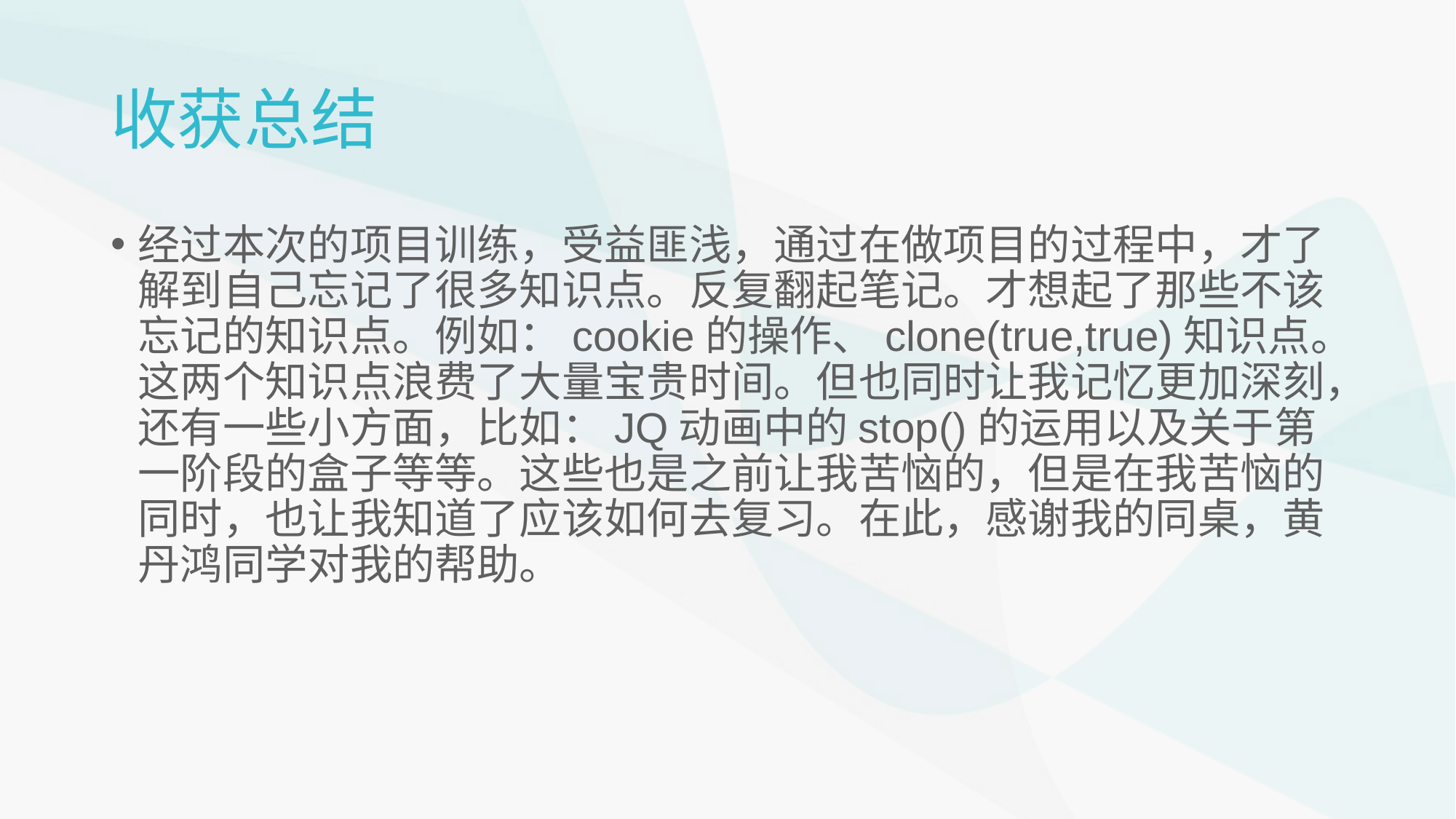

收获总结
经过本次的项目训练，受益匪浅，通过在做项目的过程中，才了解到自己忘记了很多知识点。反复翻起笔记。才想起了那些不该忘记的知识点。例如：cookie的操作、clone(true,true)知识点。这两个知识点浪费了大量宝贵时间。但也同时让我记忆更加深刻，还有一些小方面，比如：JQ动画中的stop()的运用以及关于第一阶段的盒子等等。这些也是之前让我苦恼的，但是在我苦恼的同时，也让我知道了应该如何去复习。在此，感谢我的同桌，黄丹鸿同学对我的帮助。